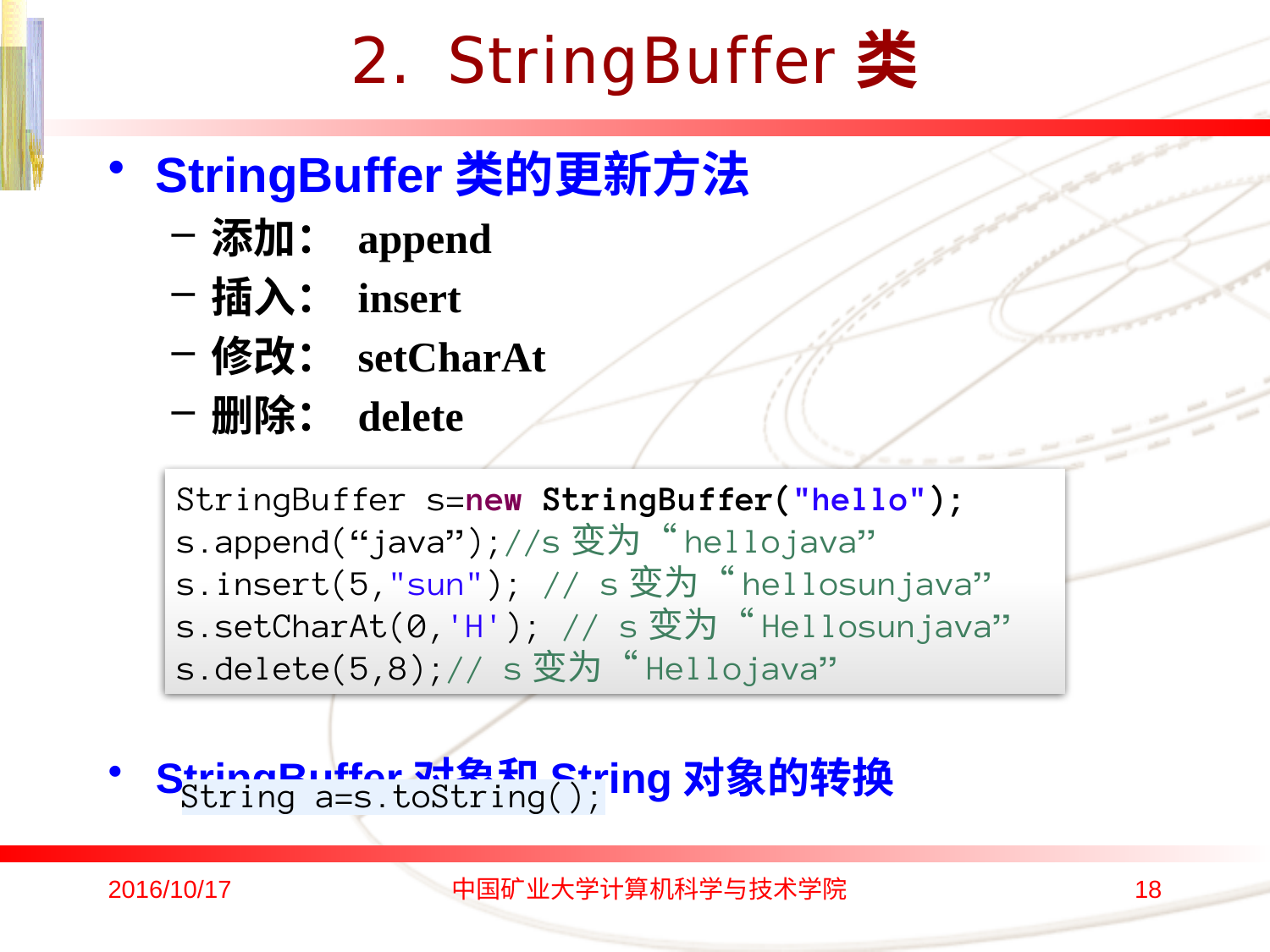

# 2.  StringBuffer类
StringBuffer类的更新方法
添加： append
插入： insert
修改： setCharAt
删除： delete

StringBuffer对象和String对象的转换

StringBuffer s=new StringBuffer("hello");
s.append(“java”);//s变为“hellojava”
s.insert(5,"sun"); // s变为“hellosunjava”
s.setCharAt(0,'H'); // s变为“Hellosunjava”
s.delete(5,8);// s变为“Hellojava”
String a=s.toString();
2016/10/17
中国矿业大学计算机科学与技术学院
18